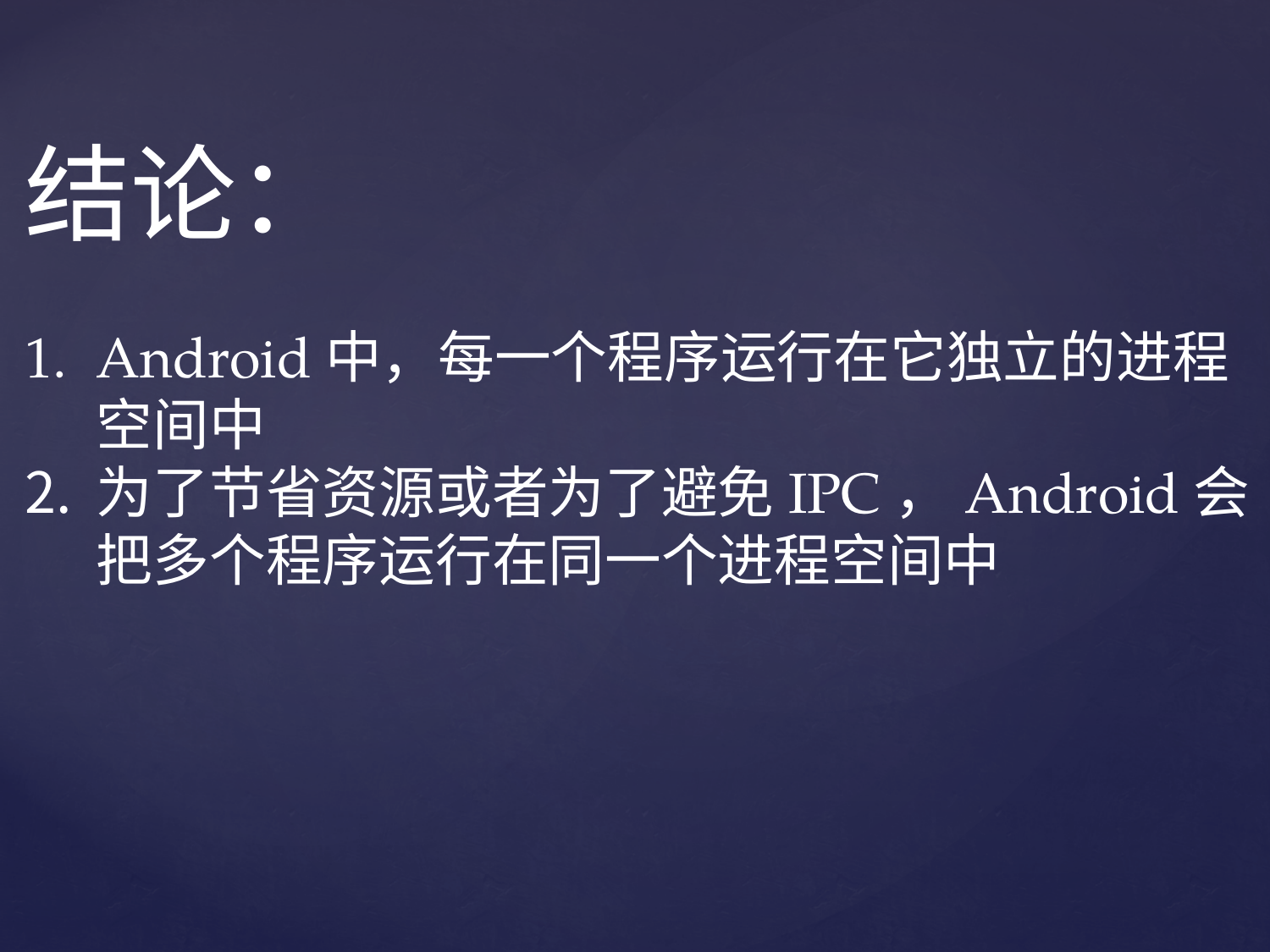

结论：

Android中，每一个程序运行在它独立的进程空间中
为了节省资源或者为了避免IPC，Android会把多个程序运行在同一个进程空间中